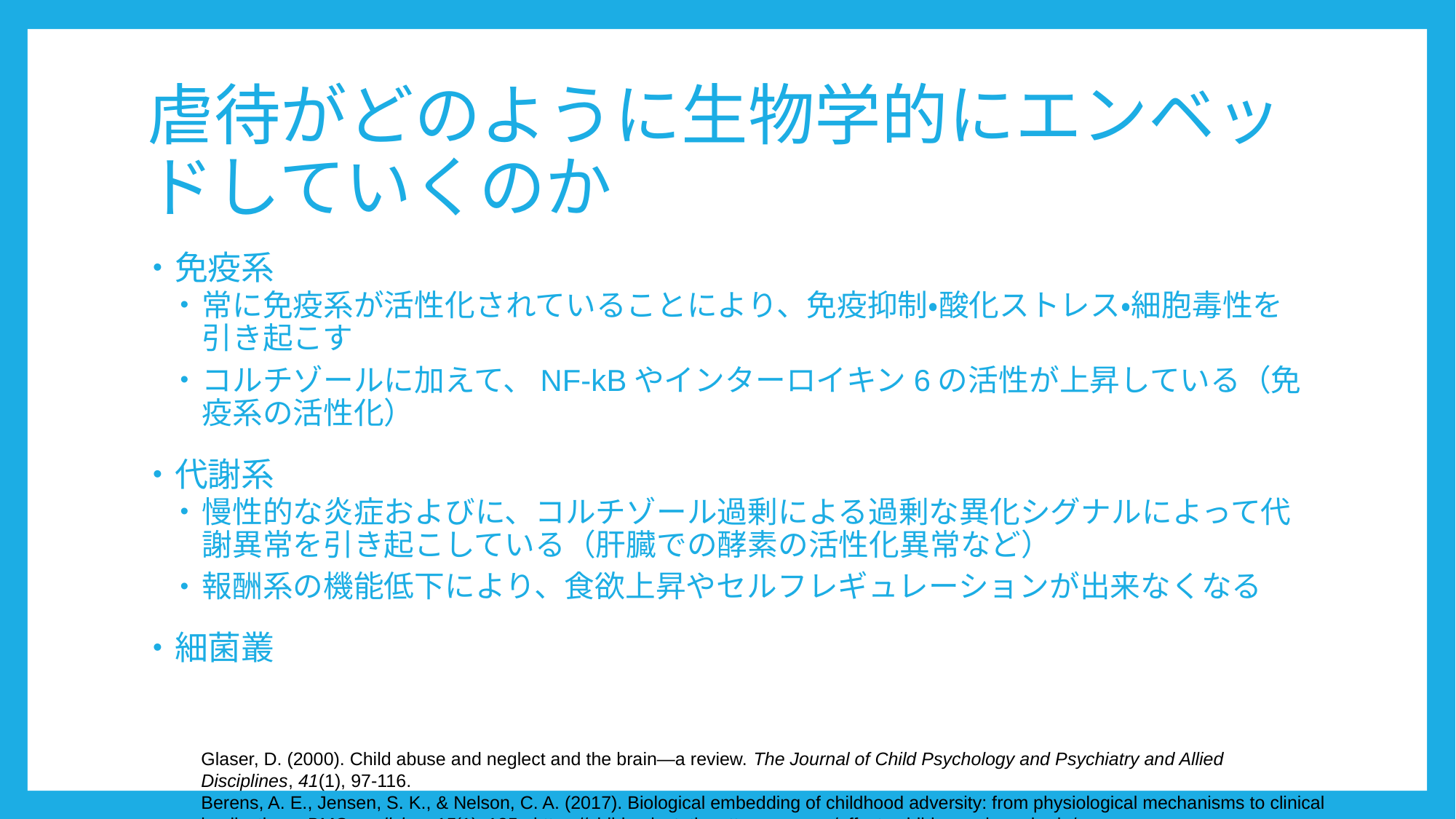

# 虐待がどのように生物学的にエンベッドしていくのか
免疫系
常に免疫系が活性化されていることにより、免疫抑制・酸化ストレス・細胞毒性を引き起こす
コルチゾールに加えて、NF-kBやインターロイキン6の活性が上昇している（免疫系の活性化）
代謝系
慢性的な炎症およびに、コルチゾール過剰による過剰な異化シグナルによって代謝異常を引き起こしている（肝臓での酵素の活性化異常など）
報酬系の機能低下により、食欲上昇やセルフレギュレーションが出来なくなる
細菌叢
Glaser, D. (2000). Child abuse and neglect and the brain—a review. The Journal of Child Psychology and Psychiatry and Allied Disciplines, 41(1), 97-116.
Berens, A. E., Jensen, S. K., & Nelson, C. A. (2017). Biological embedding of childhood adversity: from physiological mechanisms to clinical implications. BMC medicine, 15(1), 135.; https://childmolestationattorneys.com/effects-child-sex-abuse-brain/